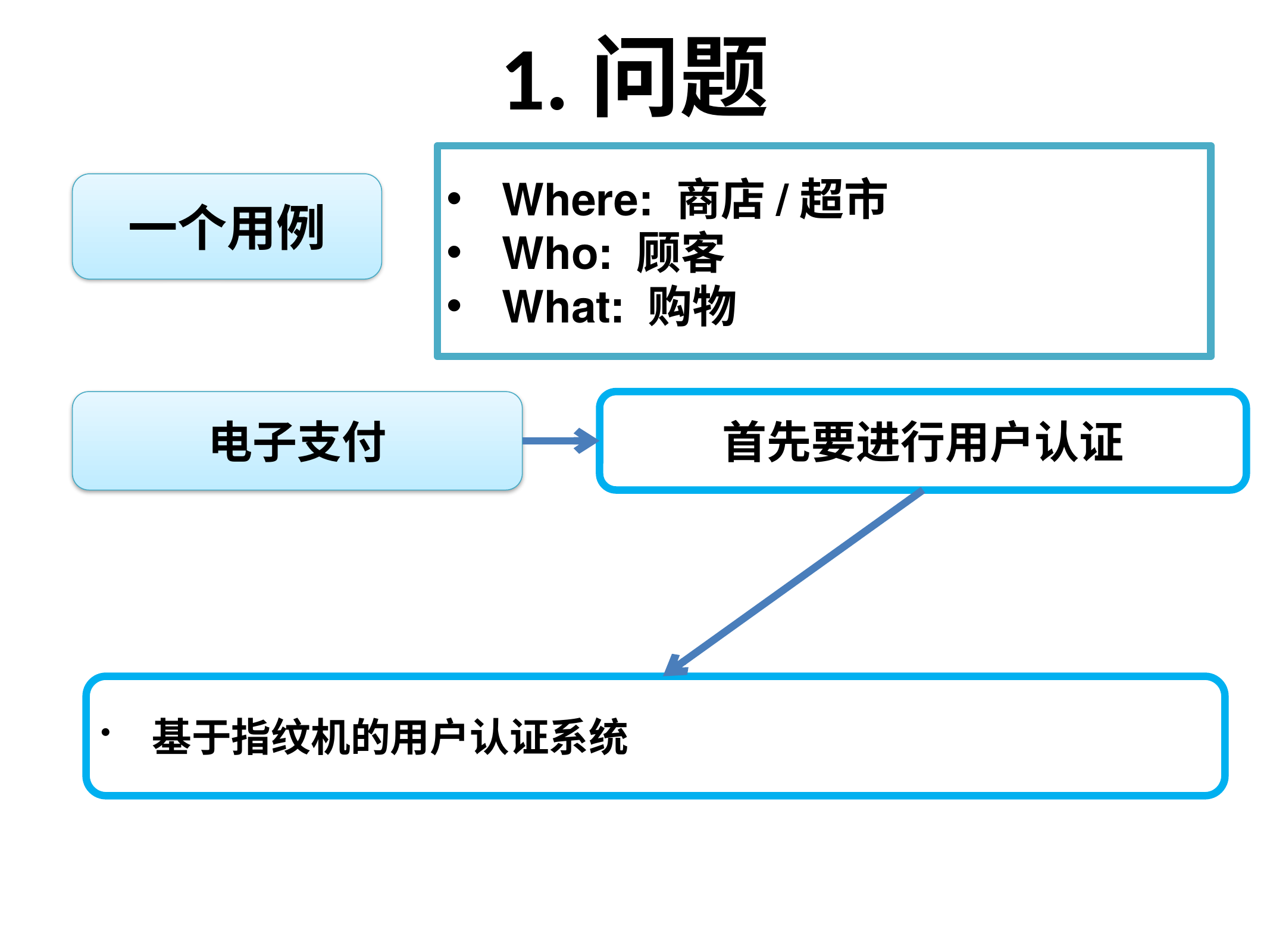

# 1.问题
Where: 商店/超市
Who: 顾客
What: 购物
一个用例
电子支付
首先要进行用户认证
基于指纹机的用户认证系统